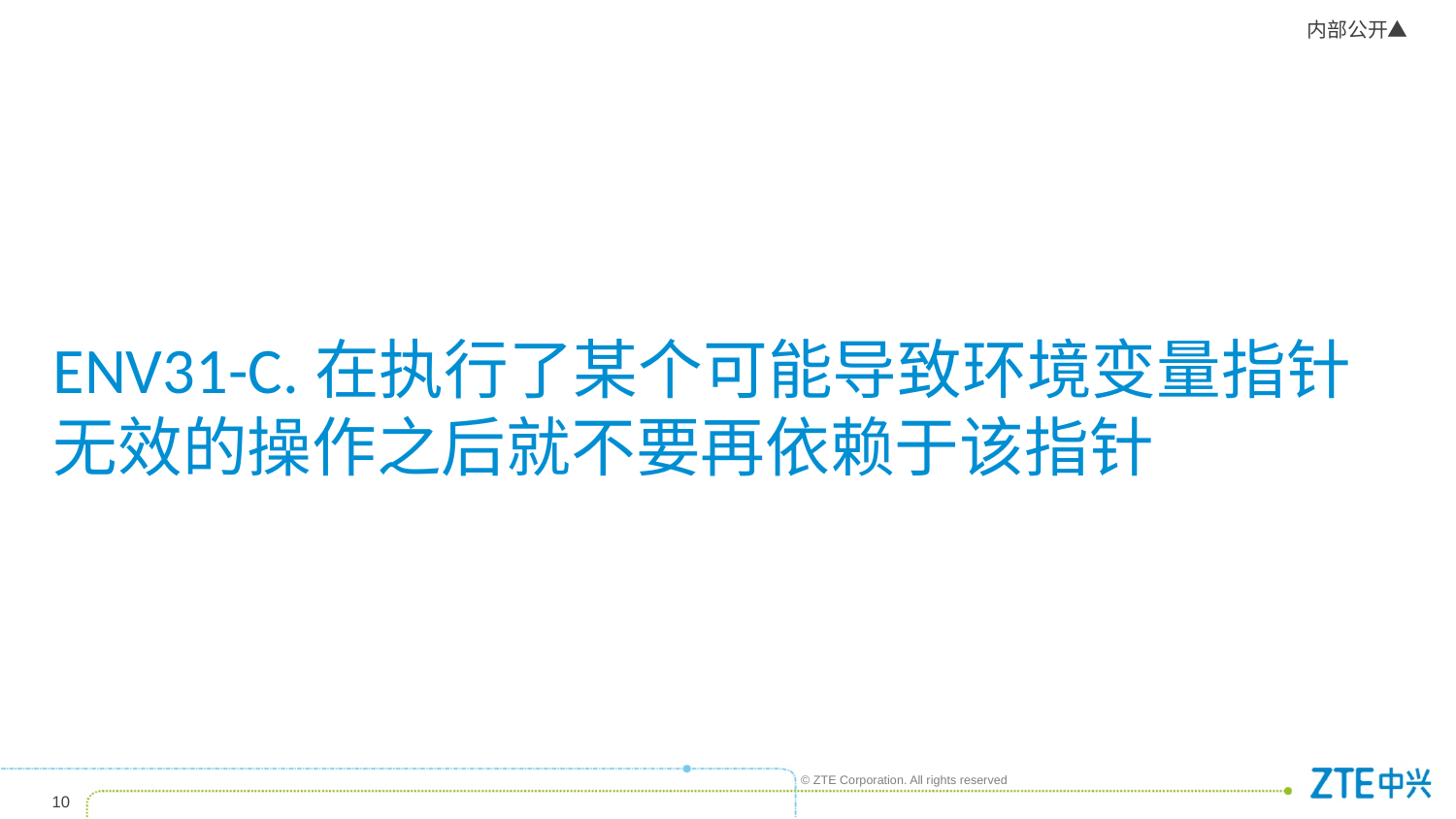

# ENV31-C.在执行了某个可能导致环境变量指针无效的操作之后就不要再依赖于该指针